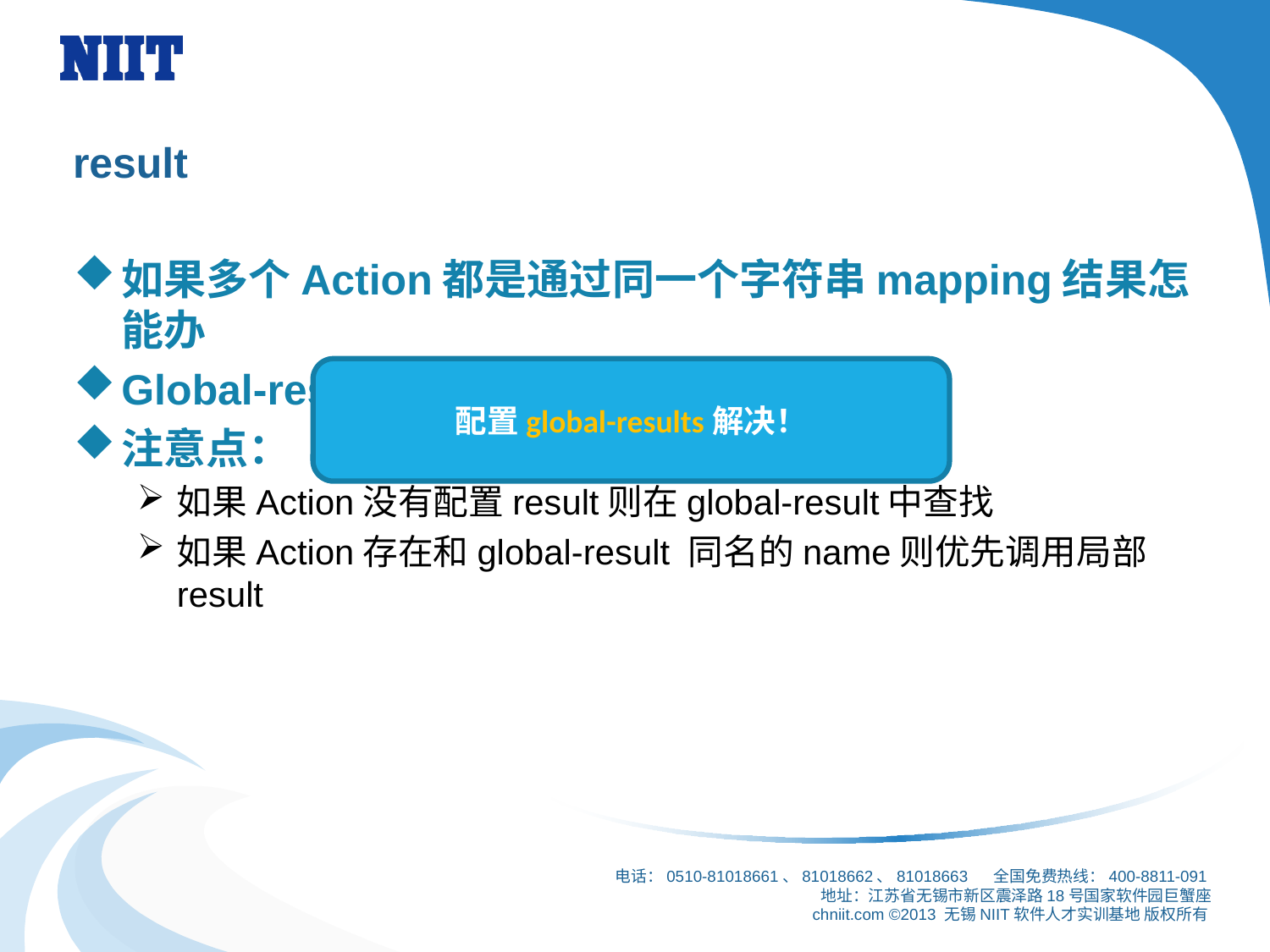

# result
如果多个Action都是通过同一个字符串mapping结果怎能办
Global-result是全局共享的
注意点：
如果Action没有配置result则在global-result中查找
如果Action存在和global-result 同名的name则优先调用局部result
配置global-results解决！